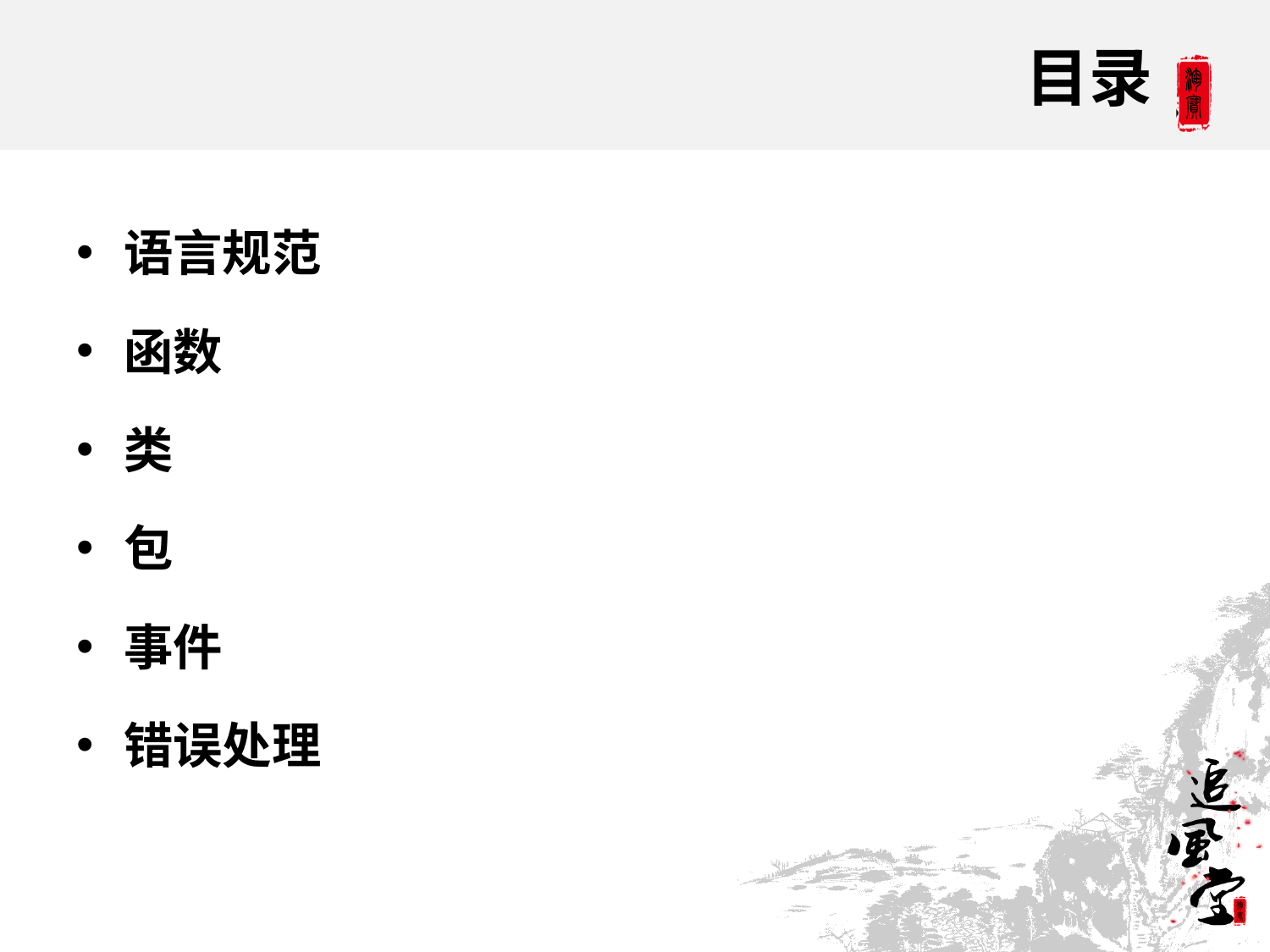

# 目录
语言规范
函数
类
包
事件
错误处理